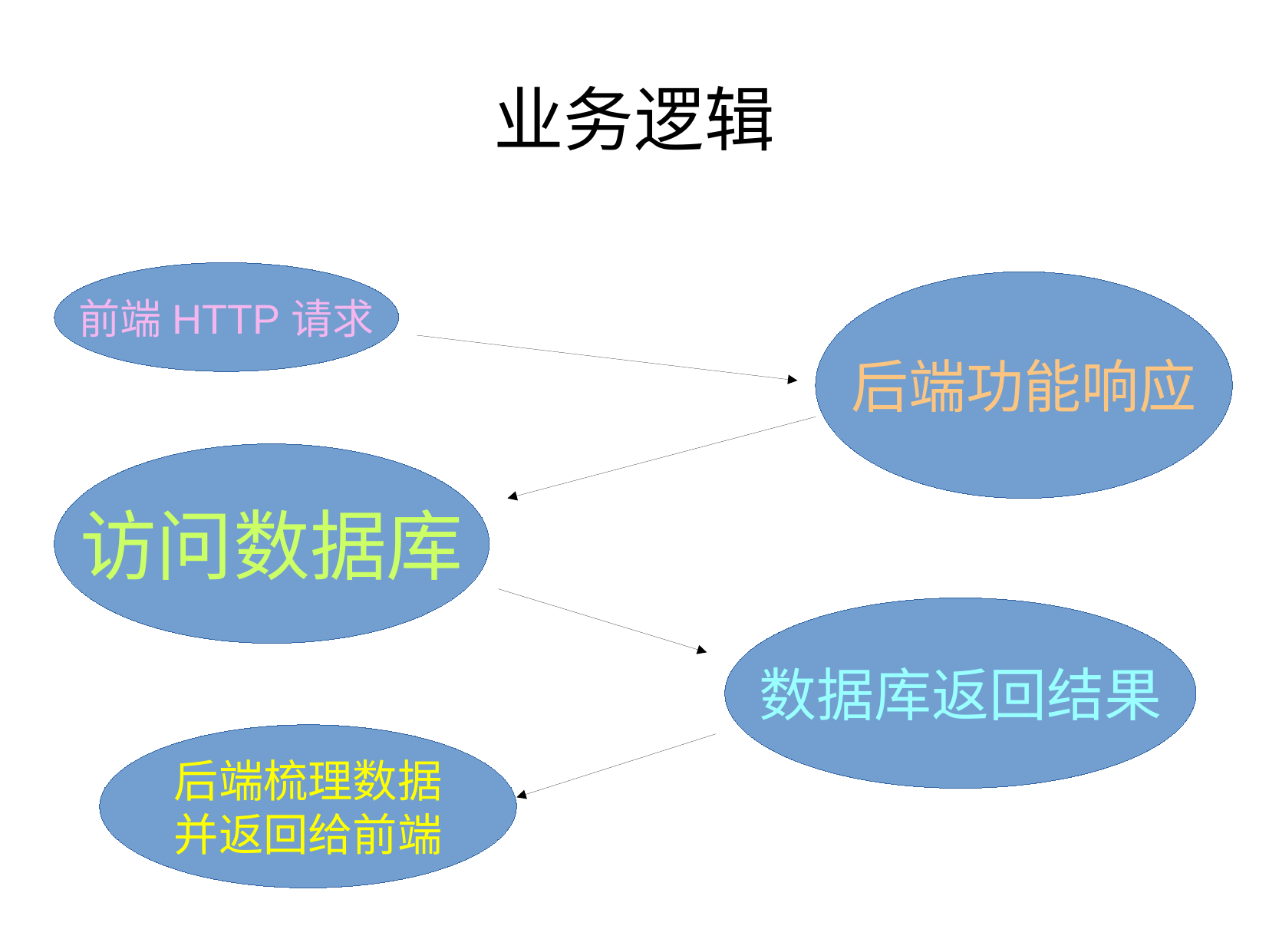

业务逻辑

前端HTTP请求
后端功能响应

访问数据库

数据库返回结果
后端梳理数据
并返回给前端